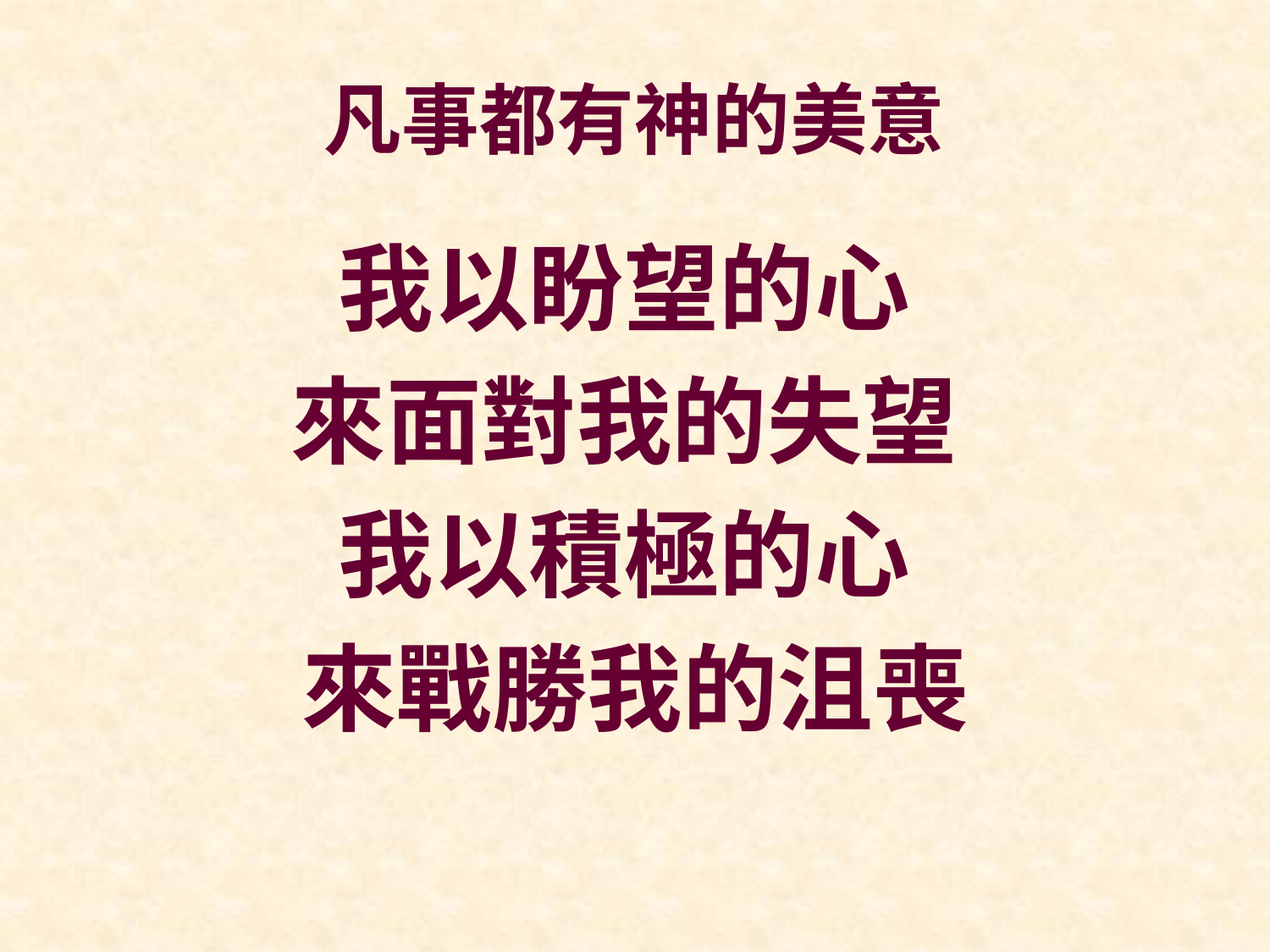

# 凡事都有神的美意
我以盼望的心
來面對我的失望
我以積極的心
來戰勝我的沮喪